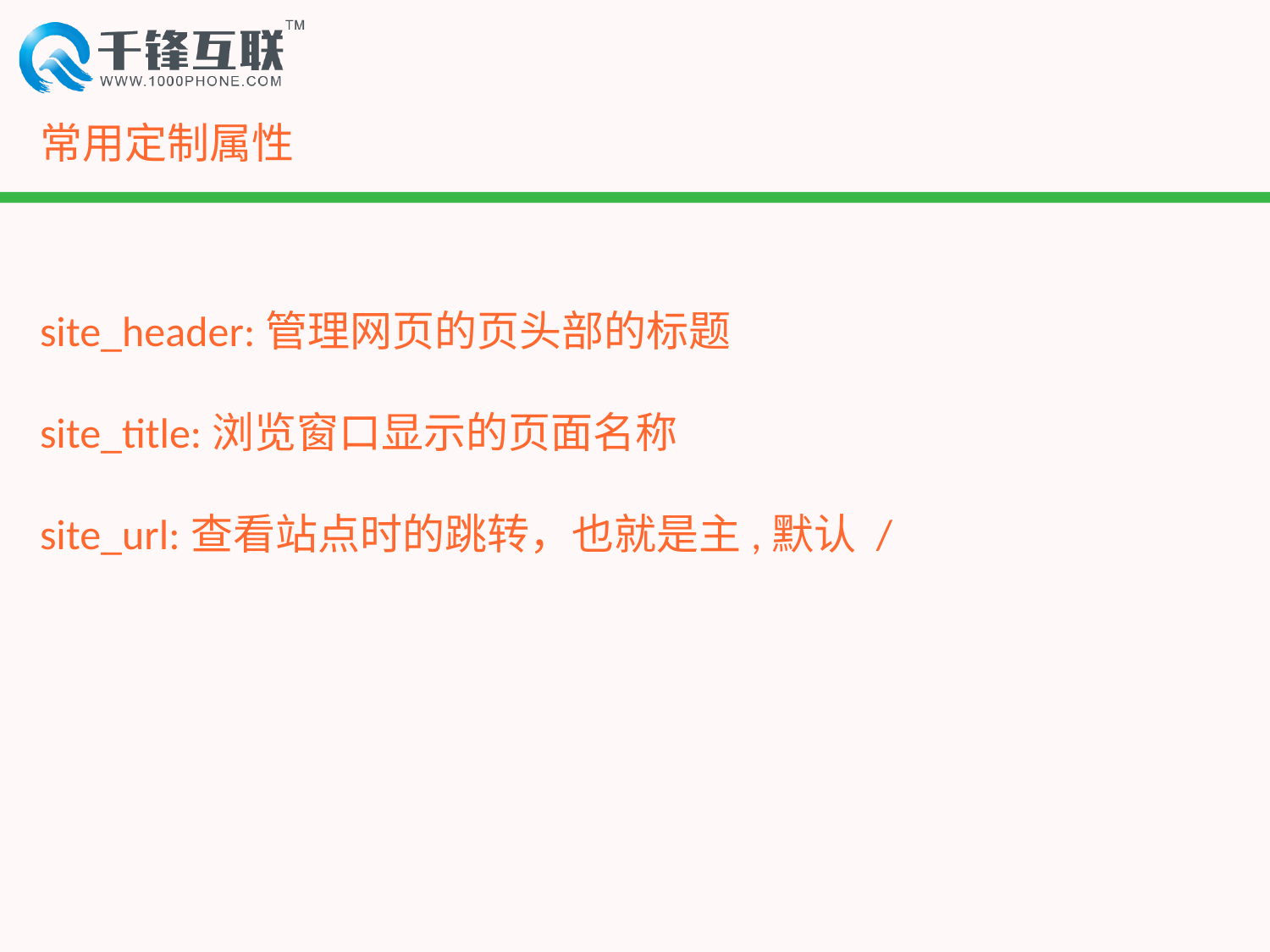

# 常用定制属性
site_header:管理网页的页头部的标题

site_title:浏览窗口显示的页面名称

site_url:查看站点时的跳转，也就是主,默认 /